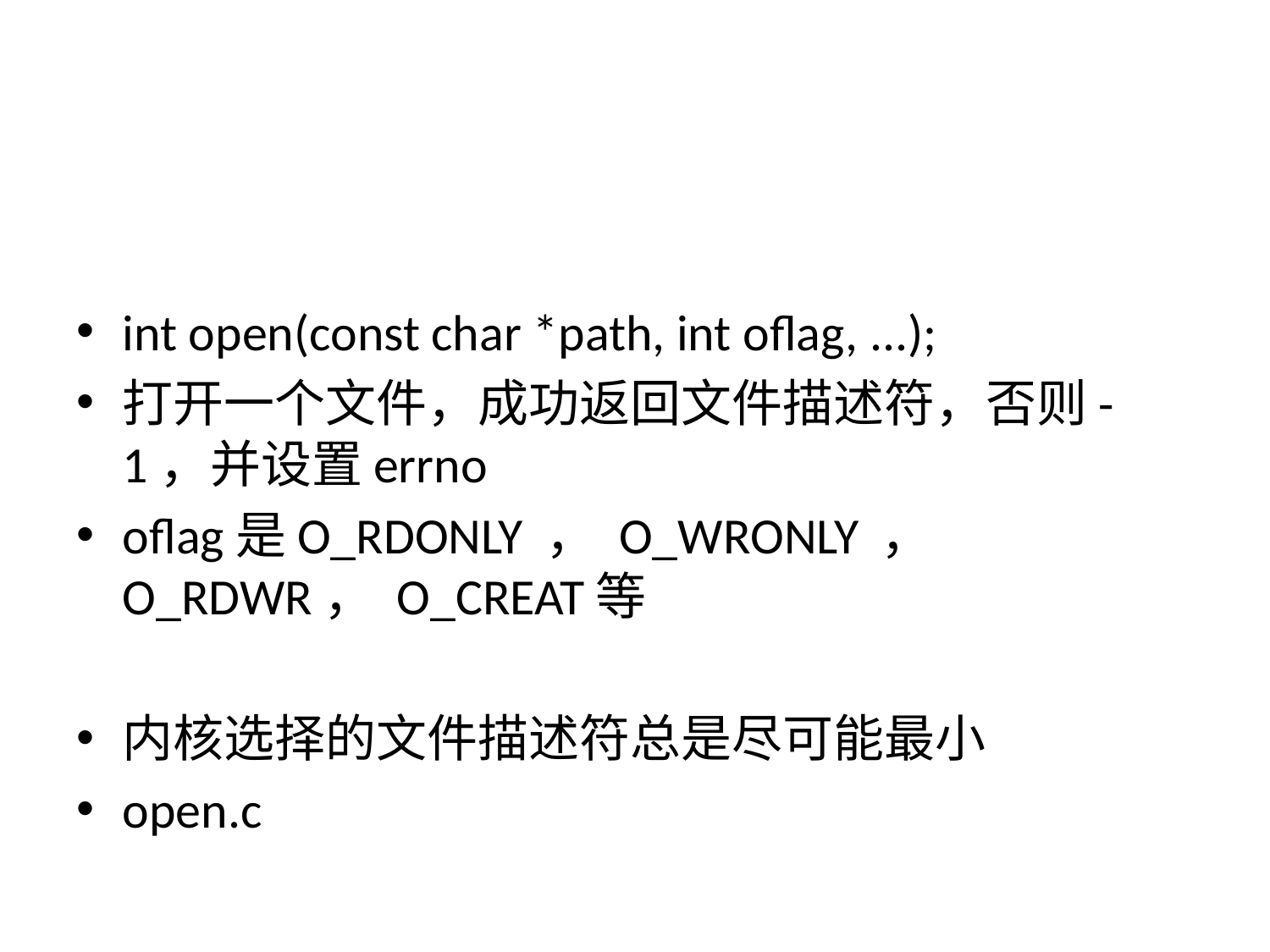

#

int open(const char *path, int oflag, ...);
打开一个文件，成功返回文件描述符，否则-1，并设置errno
oflag是O_RDONLY ， O_WRONLY ， O_RDWR， O_CREAT等

内核选择的文件描述符总是尽可能最小
open.c